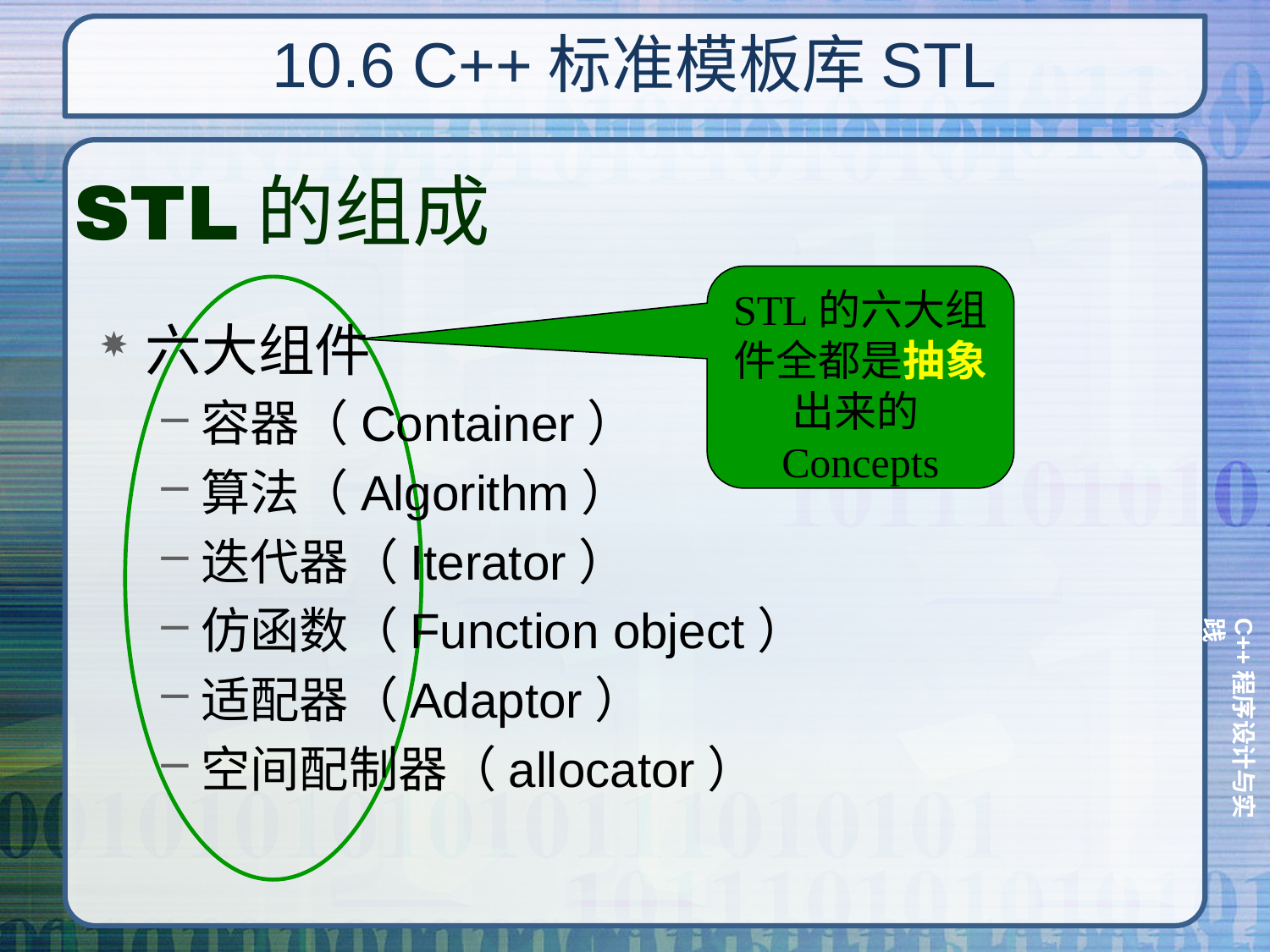

# 10.6 C++标准模板库STL
STL的组成
STL的六大组件全都是抽象出来的Concepts

六大组件
容器（Container）
算法（Algorithm）
迭代器（Iterator）
仿函数（Function object）
适配器（Adaptor）
空间配制器（allocator）